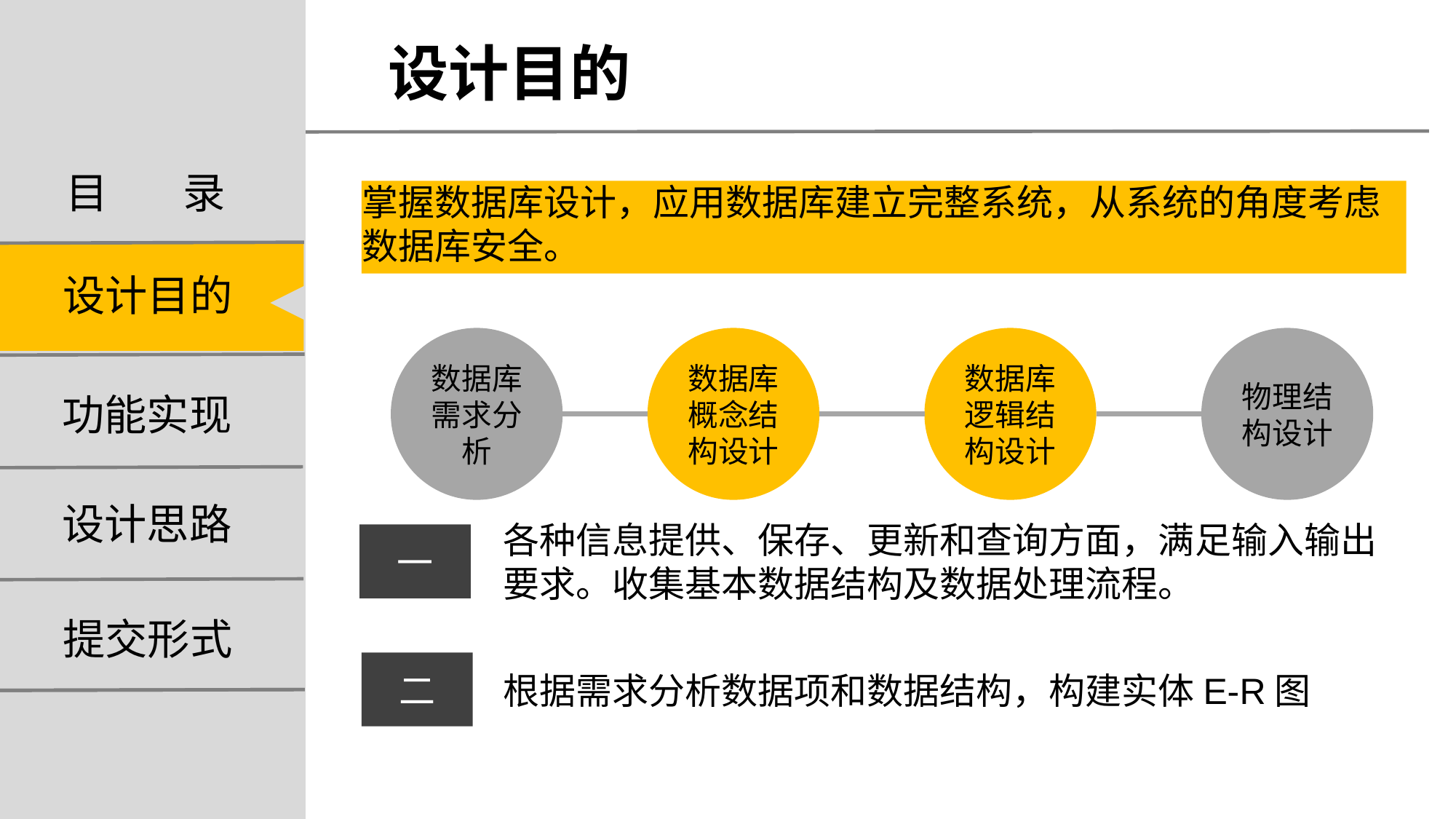

设计目的
目        录
掌握数据库设计，应用数据库建立完整系统，从系统的角度考虑数据库安全。

设计目的
数据库需求分析
数据库概念结构设计
数据库逻辑结构设计
物理结构设计
功能实现
设计思路
各种信息提供、保存、更新和查询方面，满足输入输出要求。收集基本数据结构及数据处理流程。
一
提交形式
二
根据需求分析数据项和数据结构，构建实体E-R图